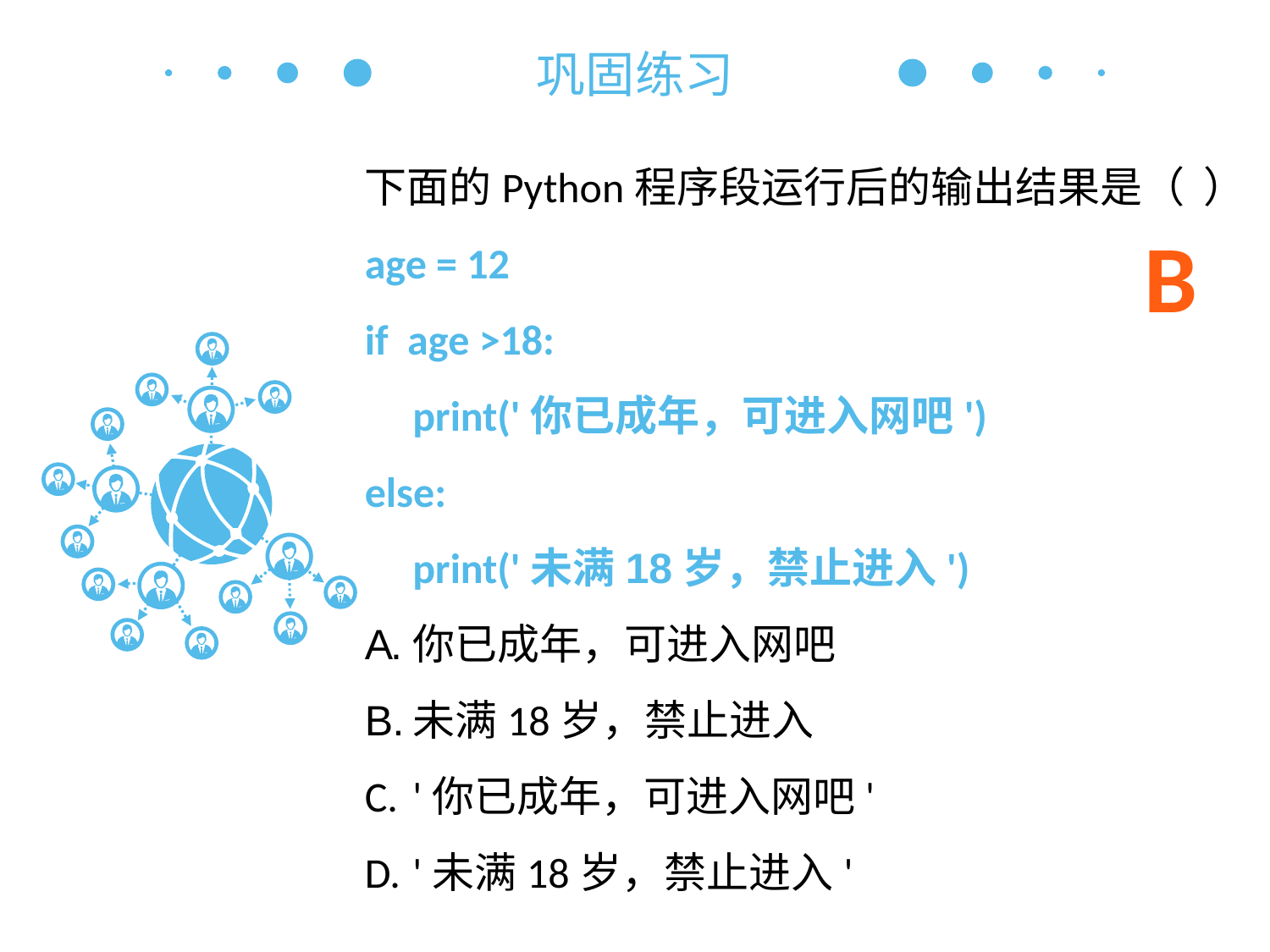

巩固练习
下面的Python程序段运行后的输出结果是（  ）
age = 12
if  age >18:
     print('你已成年，可进入网吧')
else:
     print('未满18岁，禁止进入')
你已成年，可进入网吧
未满18岁，禁止进入
'你已成年，可进入网吧'
'未满18岁，禁止进入'
B